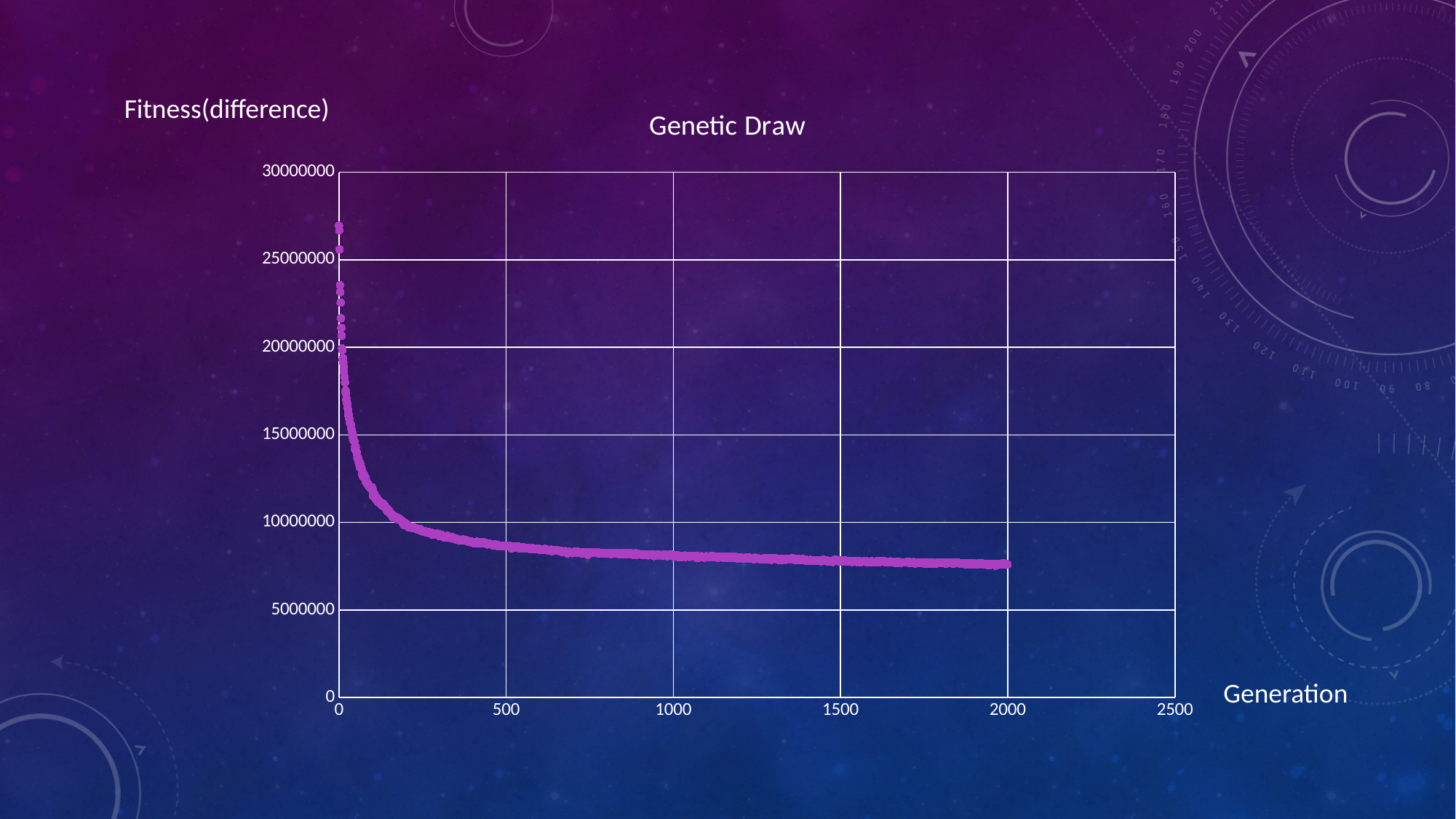

Fitness(difference)

### Chart: Genetic Draw

| Category | Y-值 1 |
|---|---|
Generation